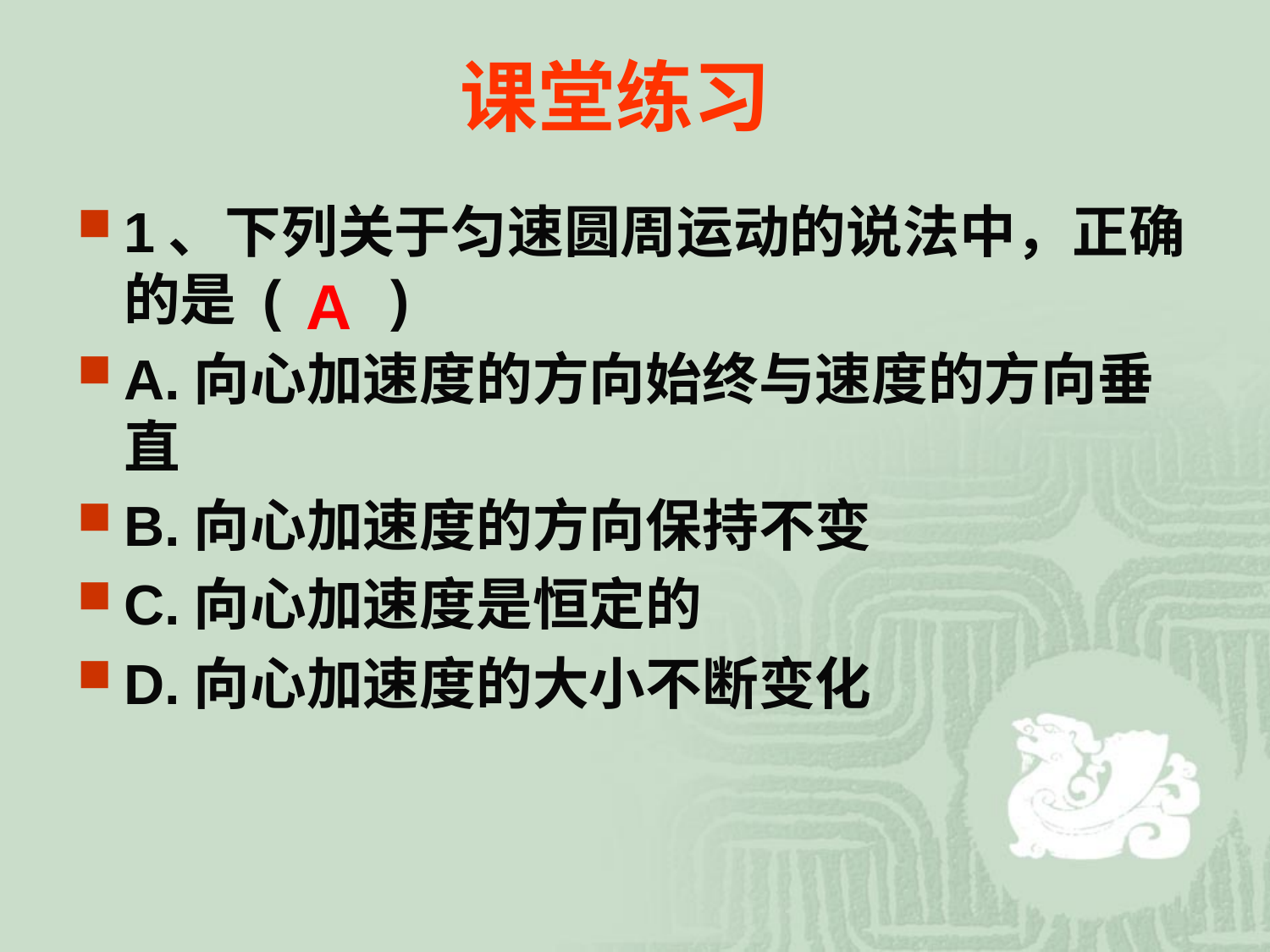

课堂练习
1、下列关于匀速圆周运动的说法中，正确的是 (       )
A.向心加速度的方向始终与速度的方向垂直
B.向心加速度的方向保持不变
C.向心加速度是恒定的
D.向心加速度的大小不断变化
A